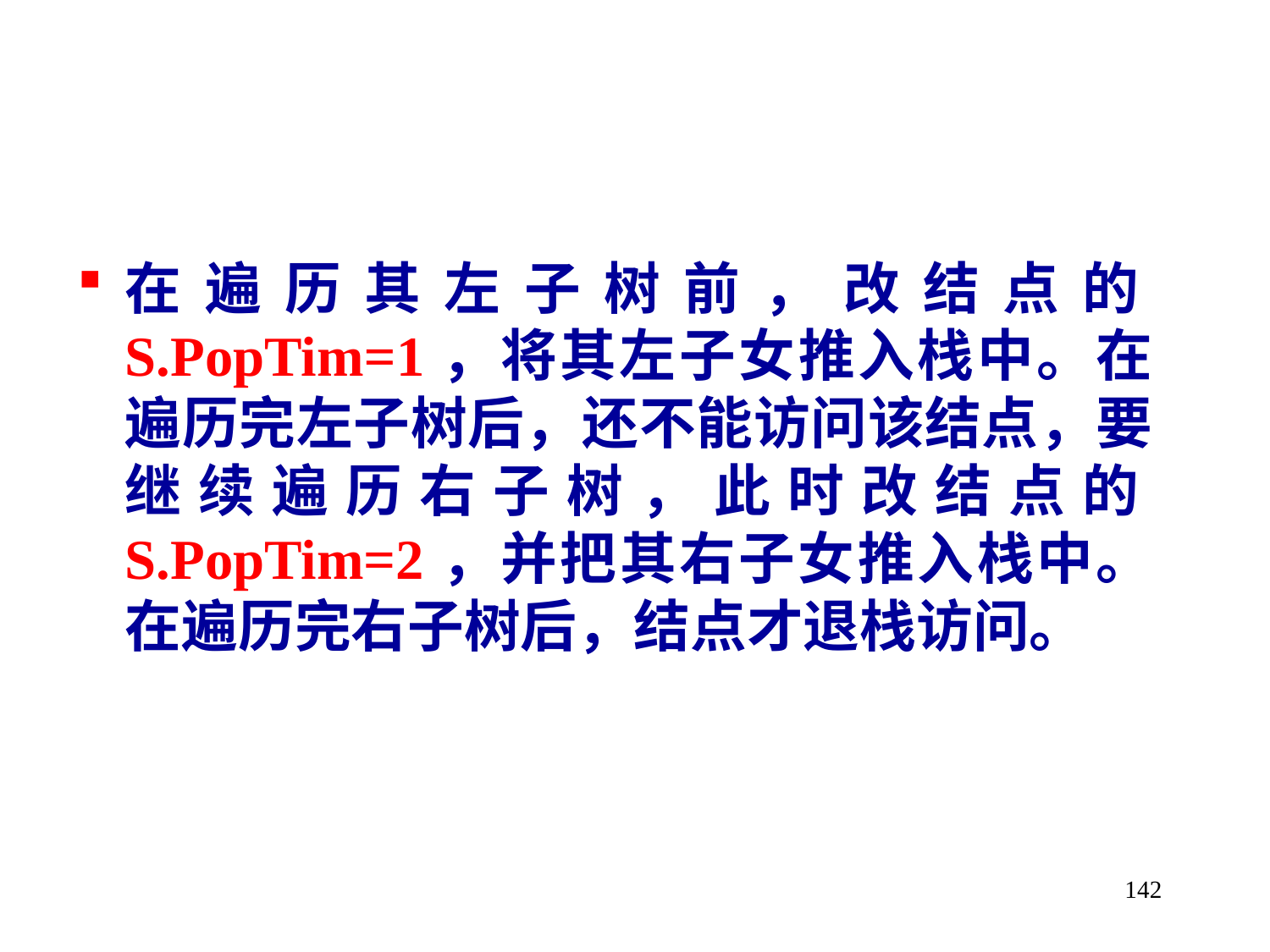

在遍历其左子树前，改结点的S.PopTim=1，将其左子女推入栈中。在遍历完左子树后，还不能访问该结点，要继续遍历右子树，此时改结点的S.PopTim=2，并把其右子女推入栈中。在遍历完右子树后，结点才退栈访问。

142